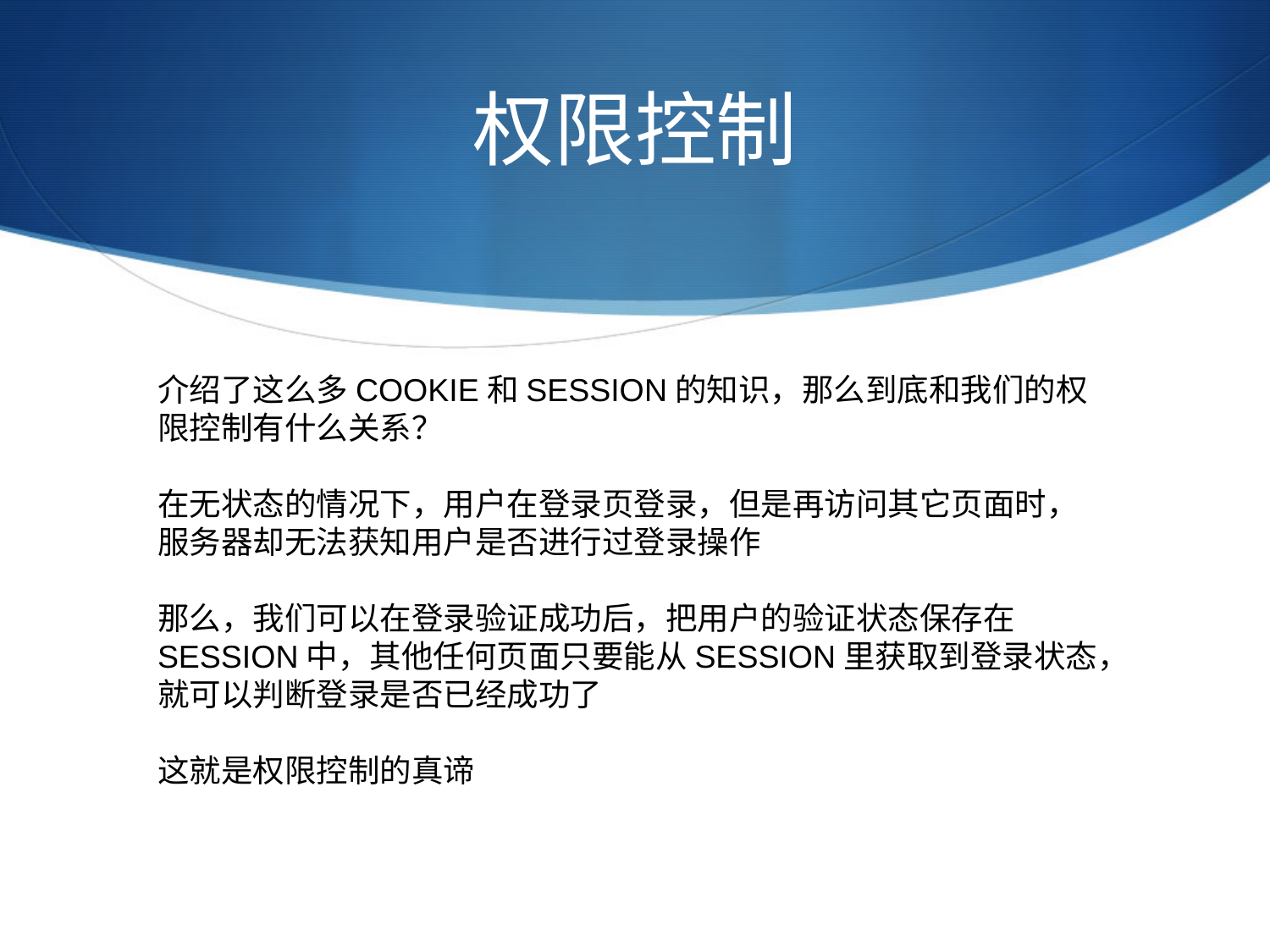

# 权限控制
介绍了这么多COOKIE和SESSION的知识，那么到底和我们的权限控制有什么关系？

在无状态的情况下，用户在登录页登录，但是再访问其它页面时，服务器却无法获知用户是否进行过登录操作

那么，我们可以在登录验证成功后，把用户的验证状态保存在SESSION中，其他任何页面只要能从SESSION里获取到登录状态，就可以判断登录是否已经成功了

这就是权限控制的真谛